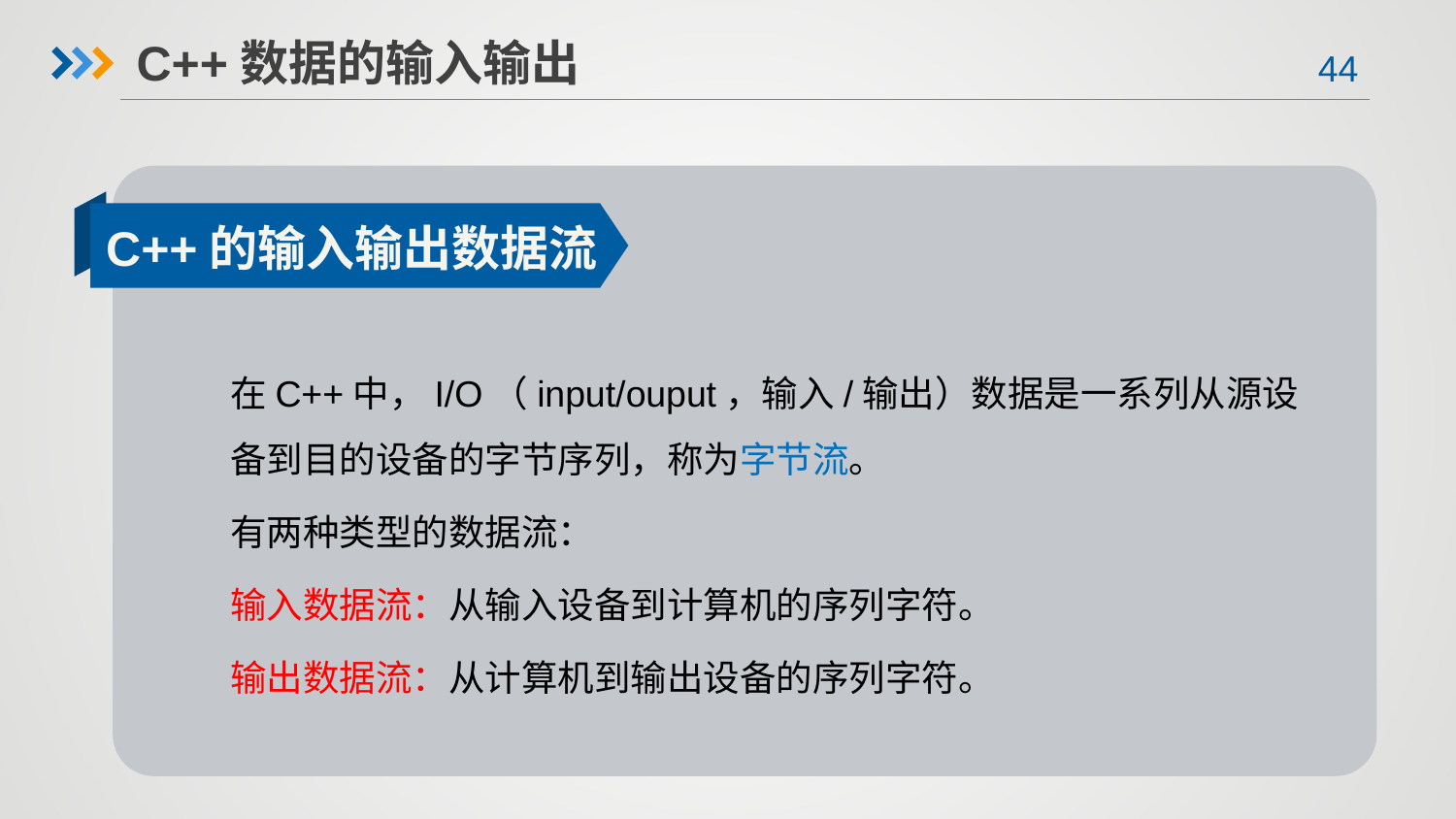

C++数据的输入输出

C++的输入输出数据流

在C++中，I/O（input/ouput，输入/输出）数据是一系列从源设备到目的设备的字节序列，称为字节流。
有两种类型的数据流：
输入数据流：从输入设备到计算机的序列字符。
输出数据流：从计算机到输出设备的序列字符。